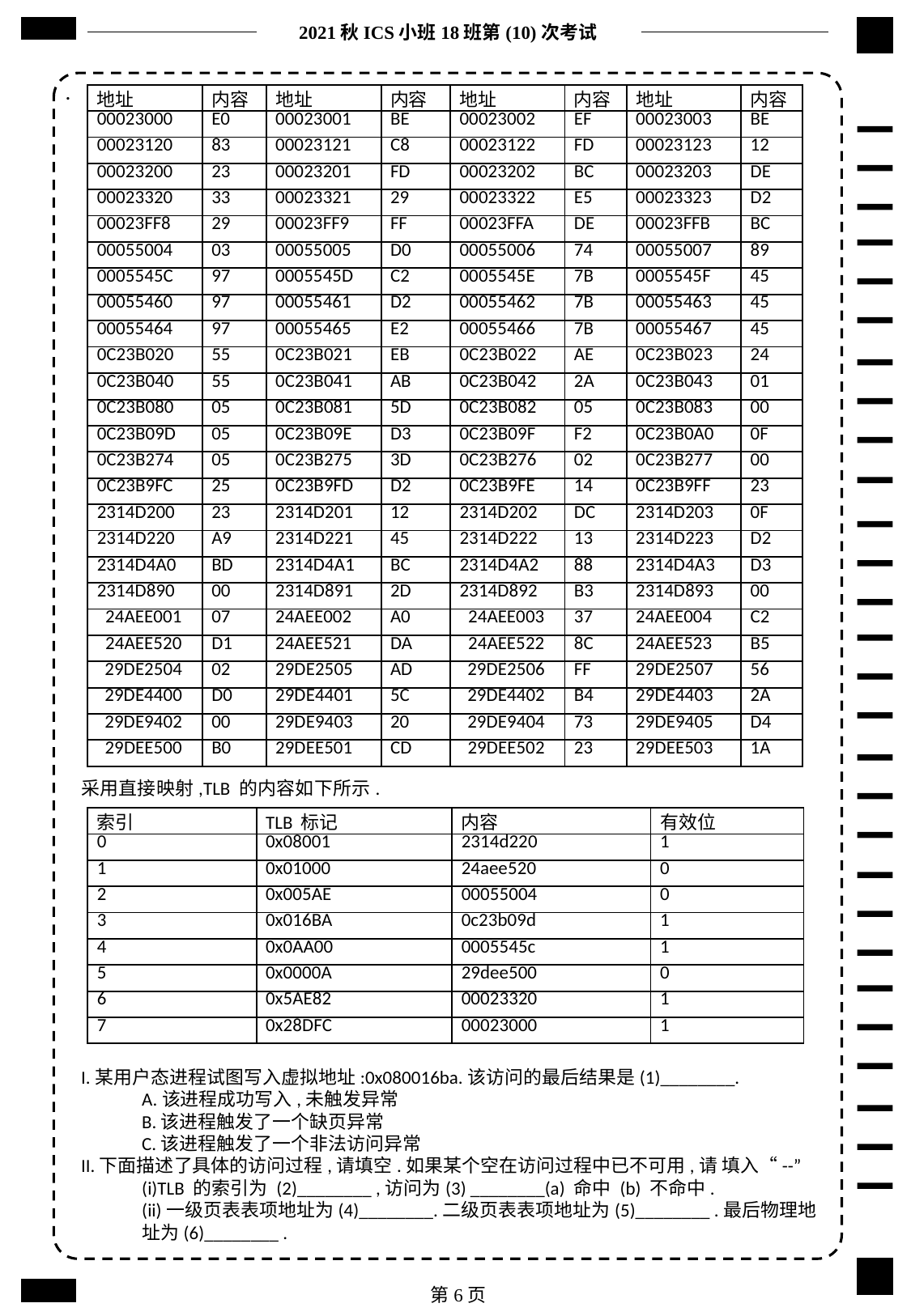

2021秋ICS小班18班第(10)次考试

·
| 地址 | 内容 | 地址 | 内容 | 地址 | 内容 | 地址 | 内容 |
| --- | --- | --- | --- | --- | --- | --- | --- |
| 00023000 | E0 | 00023001 | BE | 00023002 | EF | 00023003 | BE |
| 00023120 | 83 | 00023121 | C8 | 00023122 | FD | 00023123 | 12 |
| 00023200 | 23 | 00023201 | FD | 00023202 | BC | 00023203 | DE |
| 00023320 | 33 | 00023321 | 29 | 00023322 | E5 | 00023323 | D2 |
| 00023FF8 | 29 | 00023FF9 | FF | 00023FFA | DE | 00023FFB | BC |
| 00055004 | 03 | 00055005 | D0 | 00055006 | 74 | 00055007 | 89 |
| 0005545C | 97 | 0005545D | C2 | 0005545E | 7B | 0005545F | 45 |
| 00055460 | 97 | 00055461 | D2 | 00055462 | 7B | 00055463 | 45 |
| 00055464 | 97 | 00055465 | E2 | 00055466 | 7B | 00055467 | 45 |
| 0C23B020 | 55 | 0C23B021 | EB | 0C23B022 | AE | 0C23B023 | 24 |
| 0C23B040 | 55 | 0C23B041 | AB | 0C23B042 | 2A | 0C23B043 | 01 |
| 0C23B080 | 05 | 0C23B081 | 5D | 0C23B082 | 05 | 0C23B083 | 00 |
| 0C23B09D | 05 | 0C23B09E | D3 | 0C23B09F | F2 | 0C23B0A0 | 0F |
| 0C23B274 | 05 | 0C23B275 | 3D | 0C23B276 | 02 | 0C23B277 | 00 |
| 0C23B9FC | 25 | 0C23B9FD | D2 | 0C23B9FE | 14 | 0C23B9FF | 23 |
| 2314D200 | 23 | 2314D201 | 12 | 2314D202 | DC | 2314D203 | 0F |
| 2314D220 | A9 | 2314D221 | 45 | 2314D222 | 13 | 2314D223 | D2 |
| 2314D4A0 | BD | 2314D4A1 | BC | 2314D4A2 | 88 | 2314D4A3 | D3 |
| 2314D890 | 00 | 2314D891 | 2D | 2314D892 | B3 | 2314D893 | 00 |
| 24AEE001 | 07 | 24AEE002 | A0 | 24AEE003 | 37 | 24AEE004 | C2 |
| 24AEE520 | D1 | 24AEE521 | DA | 24AEE522 | 8C | 24AEE523 | B5 |
| 29DE2504 | 02 | 29DE2505 | AD | 29DE2506 | FF | 29DE2507 | 56 |
| 29DE4400 | D0 | 29DE4401 | 5C | 29DE4402 | B4 | 29DE4403 | 2A |
| 29DE9402 | 00 | 29DE9403 | 20 | 29DE9404 | 73 | 29DE9405 | D4 |
| 29DEE500 | B0 | 29DEE501 | CD | 29DEE502 | 23 | 29DEE503 | 1A |

采用直接映射,TLB 的内容如下所示.

I.某用户态进程试图写入虚拟地址:0x080016ba.该访问的最后结果是(1)________.
A.该进程成功写入,未触发异常
B.该进程触发了一个缺页异常
C.该进程触发了一个非法访问异常
II.下面描述了具体的访问过程,请填空.如果某个空在访问过程中已不可用,请 填入“--”
(i)TLB 的索引为 (2)________ ,访问为(3) ________(a) 命中 (b) 不命中.
(ii)一级页表表项地址为(4)________.二级页表表项地址为(5)________ .最后物理地址为(6)________ .

| 索引 | TLB 标记 | 内容 | 有效位 |
| --- | --- | --- | --- |
| 0 | 0x08001 | 2314d220 | 1 |
| 1 | 0x01000 | 24aee520 | 0 |
| 2 | 0x005AE | 00055004 | 0 |
| 3 | 0x016BA | 0c23b09d | 1 |
| 4 | 0x0AA00 | 0005545c | 1 |
| 5 | 0x0000A | 29dee500 | 0 |
| 6 | 0x5AE82 | 00023320 | 1 |
| 7 | 0x28DFC | 00023000 | 1 |

第6页